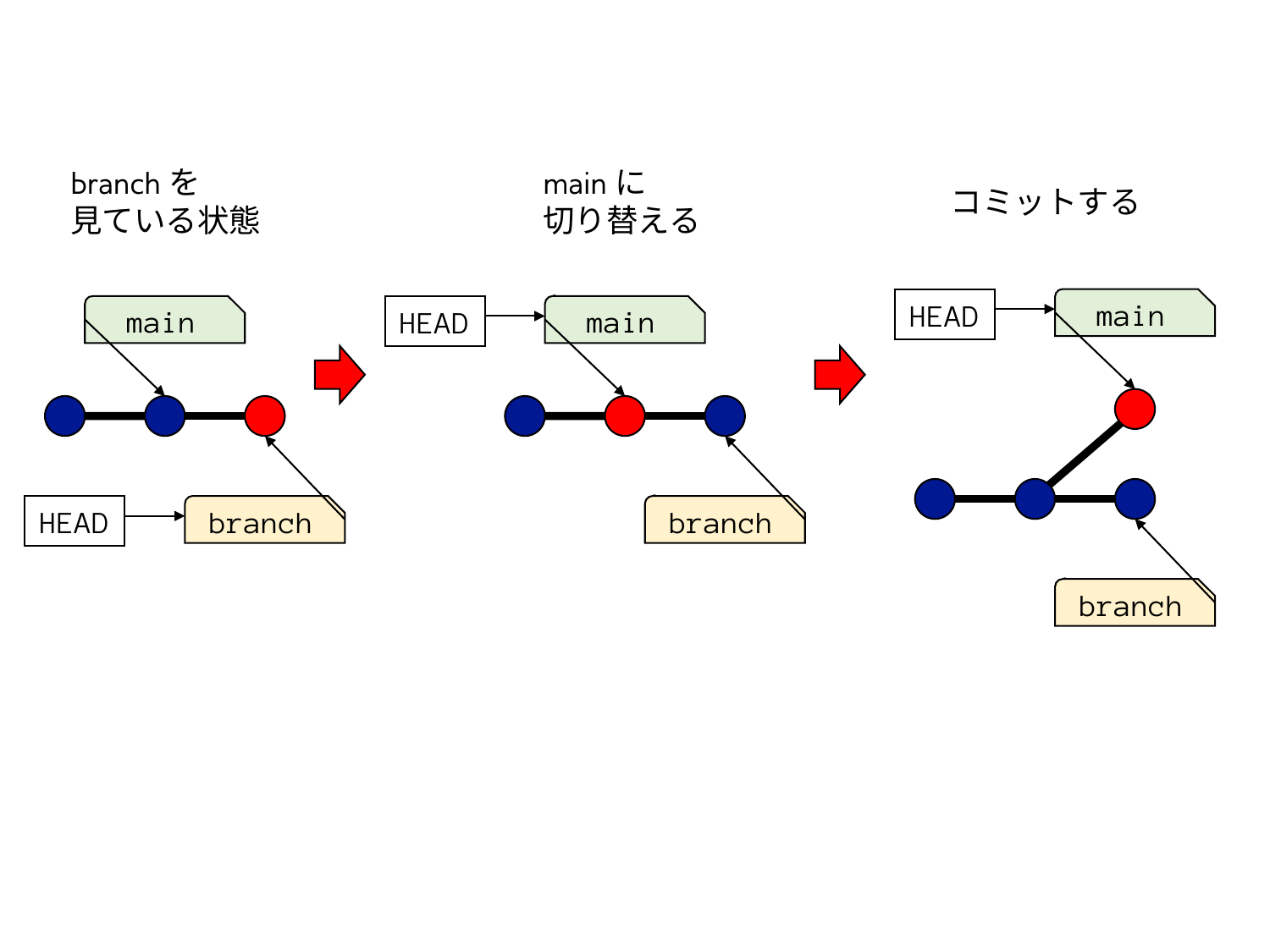

branchを
見ている状態
mainに
切り替える
コミットする
HEAD
main
main
HEAD
main

HEAD
branch
branch
branch